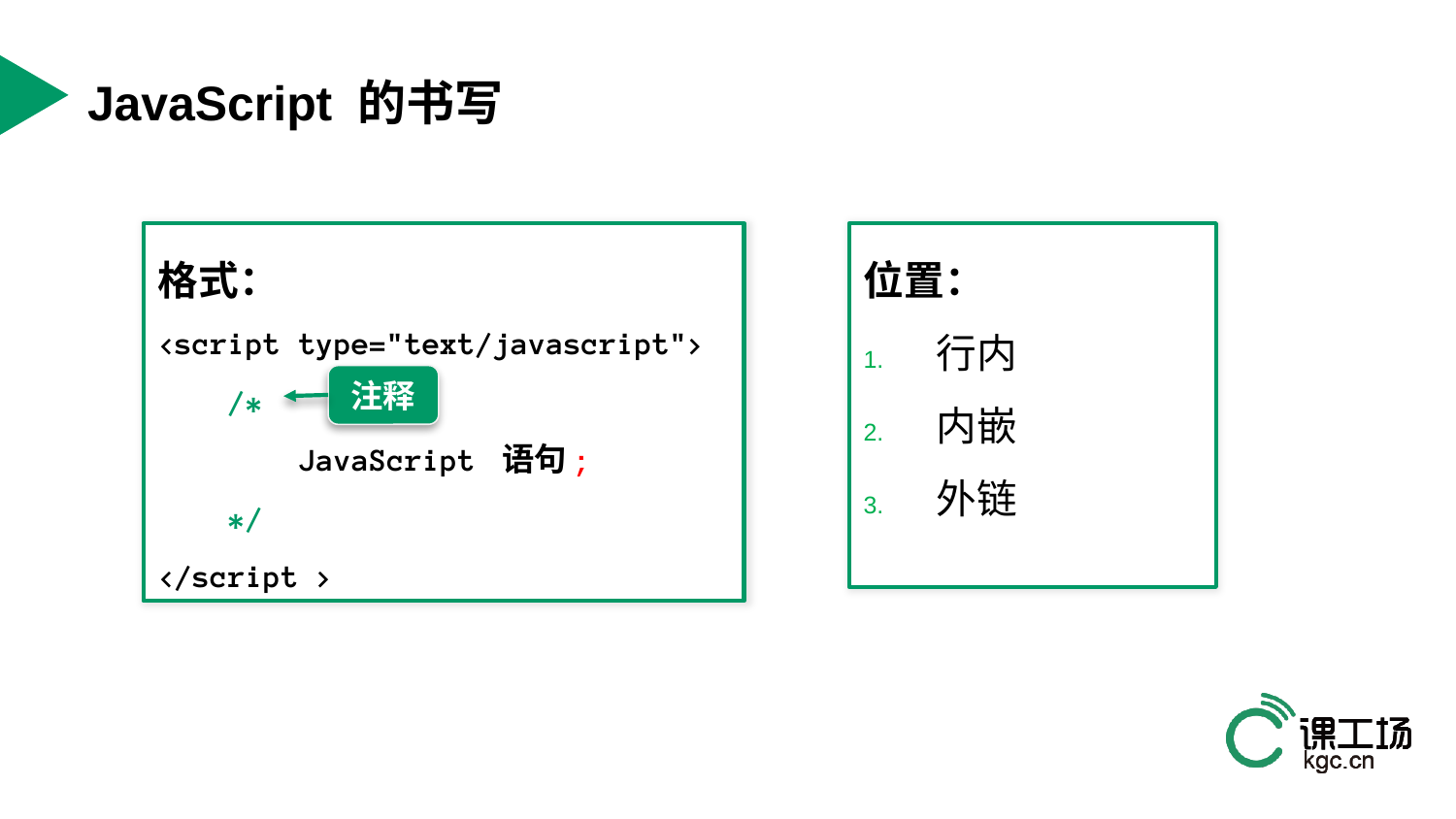

# JavaScript 的书写
格式：
<script type="text/javascript">
    /*
        JavaScript 语句;
    */
</script >
位置：
行内
内嵌
外链

注释